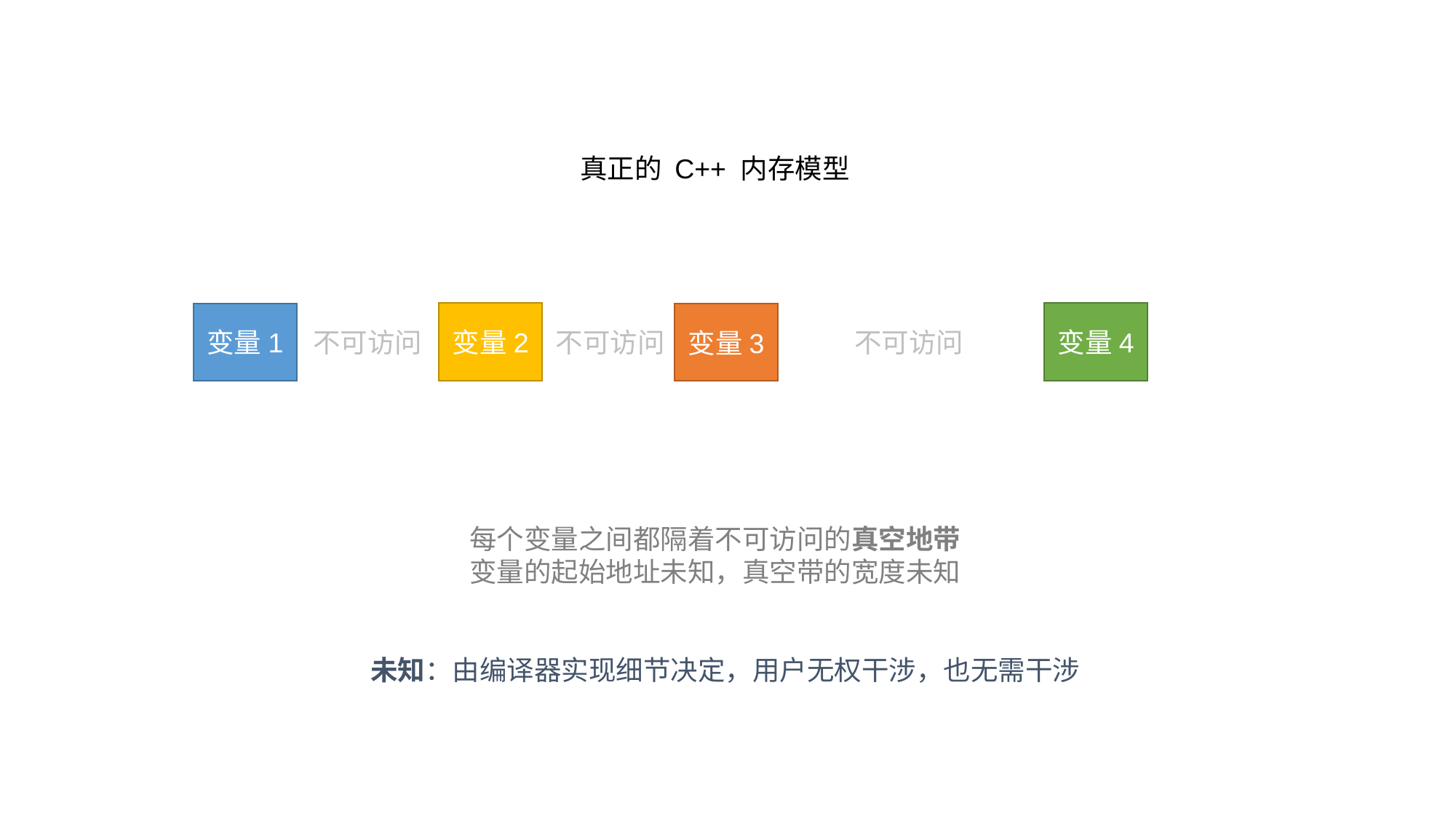

真正的 C++ 内存模型
变量2
变量4
变量1
变量3
不可访问
不可访问
不可访问
每个变量之间都隔着不可访问的真空地带
变量的起始地址未知，真空带的宽度未知
未知：由编译器实现细节决定，用户无权干涉，也无需干涉